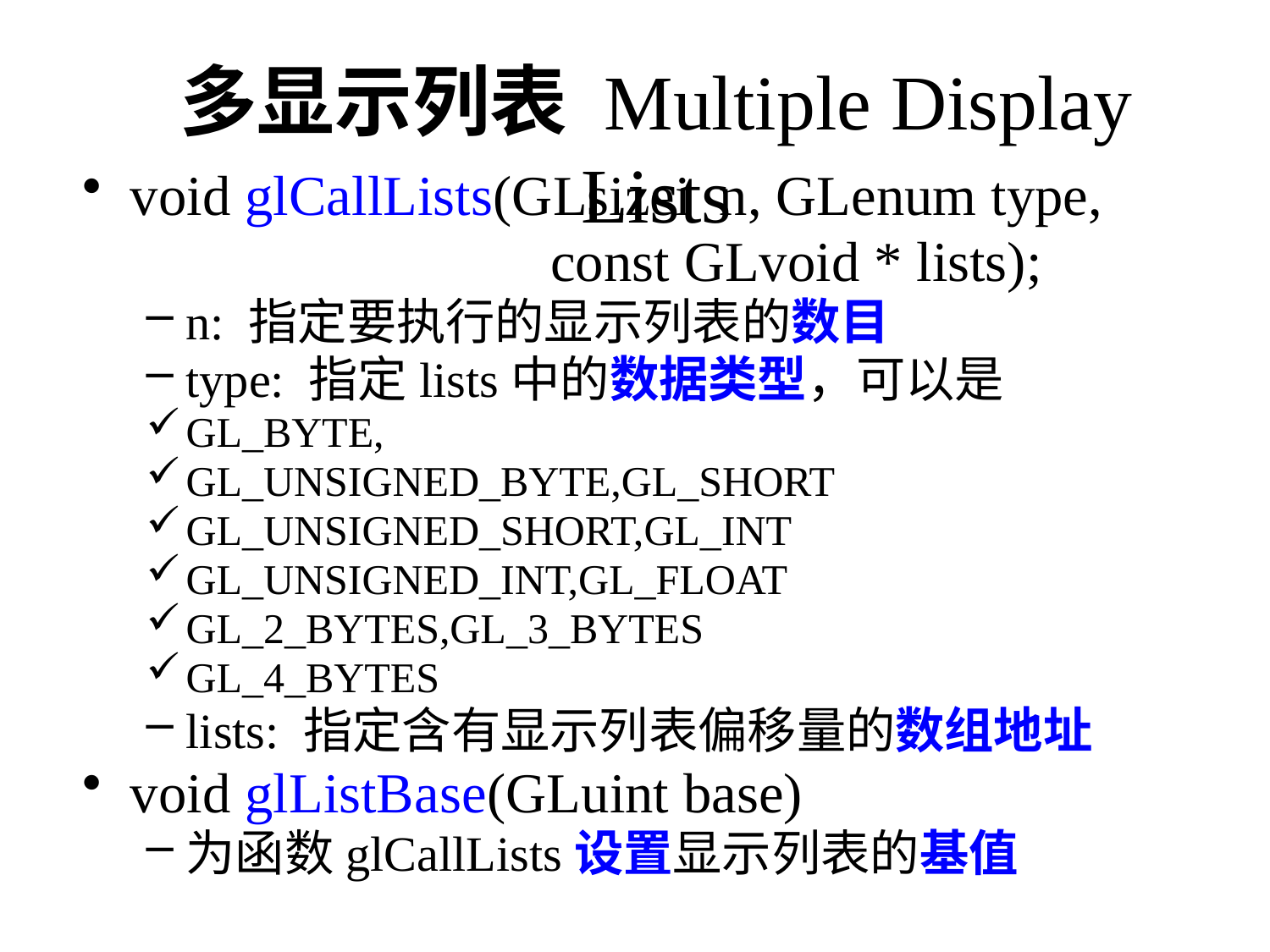

# 多显示列表 Multiple Display Lists
void glCallLists(GLsizei  n, GLenum type,
                                 const GLvoid * lists);
n: 指定要执行的显示列表的数目
type: 指定lists中的数据类型，可以是
GL_BYTE,
GL_UNSIGNED_BYTE,GL_SHORT
GL_UNSIGNED_SHORT,GL_INT
GL_UNSIGNED_INT,GL_FLOAT
GL_2_BYTES,GL_3_BYTES
GL_4_BYTES
lists: 指定含有显示列表偏移量的数组地址
void glListBase(GLuint base)
为函数glCallLists设置显示列表的基值